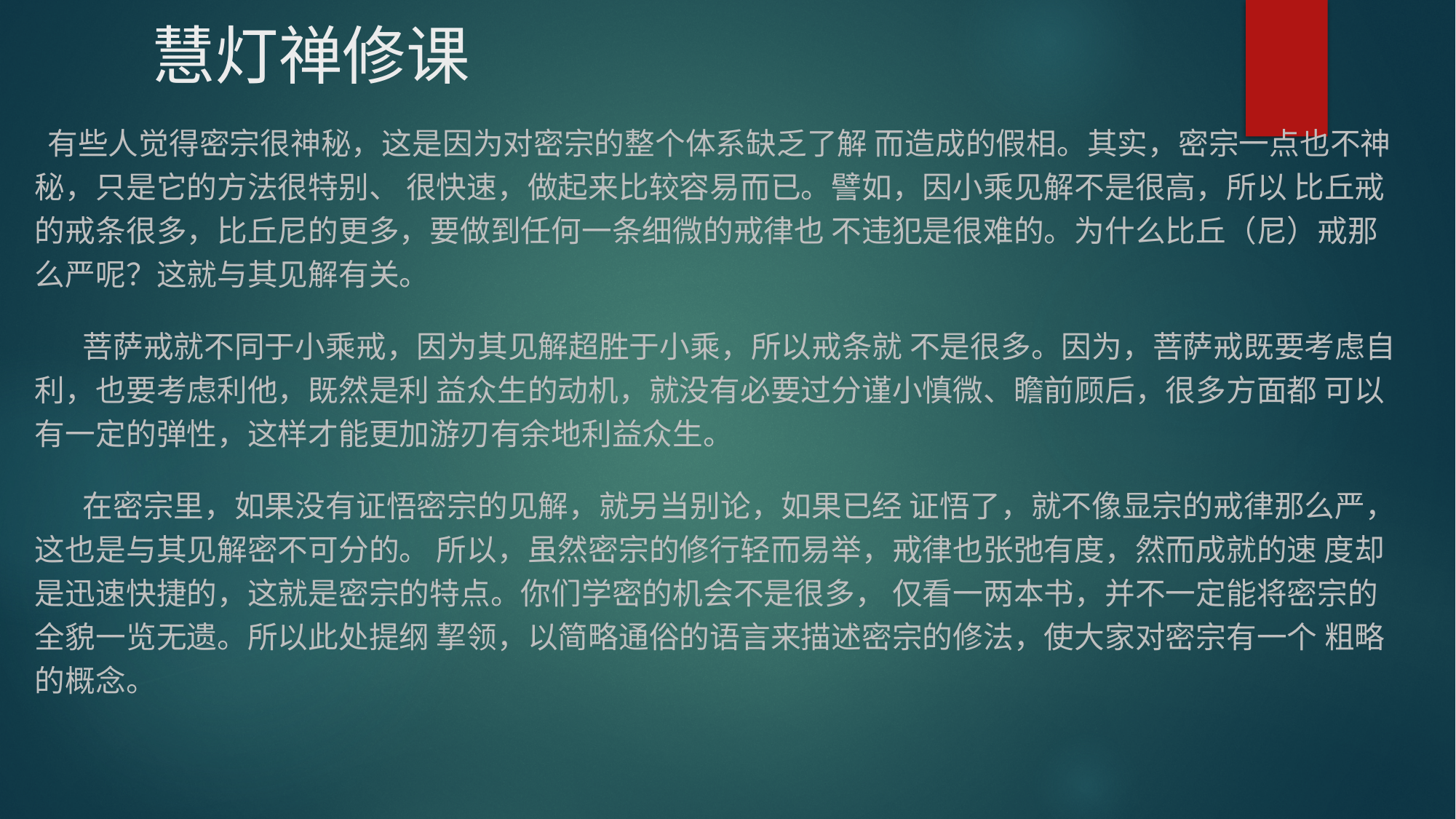

慧灯禅修课
 有些人觉得密宗很神秘，这是因为对密宗的整个体系缺乏了解 而造成的假相。其实，密宗一点也不神秘，只是它的方法很特别、 很快速，做起来比较容易而已。譬如，因小乘见解不是很高，所以 比丘戒的戒条很多，比丘尼的更多，要做到任何一条细微的戒律也 不违犯是很难的。为什么比丘（尼）戒那么严呢？这就与其见解有关。
      菩萨戒就不同于小乘戒，因为其见解超胜于小乘，所以戒条就 不是很多。因为，菩萨戒既要考虑自利，也要考虑利他，既然是利 益众生的动机，就没有必要过分谨小慎微、瞻前顾后，很多方面都 可以有一定的弹性，这样才能更加游刃有余地利益众生。
      在密宗里，如果没有证悟密宗的见解，就另当别论，如果已经 证悟了，就不像显宗的戒律那么严，这也是与其见解密不可分的。 所以，虽然密宗的修行轻而易举，戒律也张弛有度，然而成就的速 度却是迅速快捷的，这就是密宗的特点。你们学密的机会不是很多， 仅看一两本书，并不一定能将密宗的全貌一览无遗。所以此处提纲 挈领，以简略通俗的语言来描述密宗的修法，使大家对密宗有一个 粗略的概念。